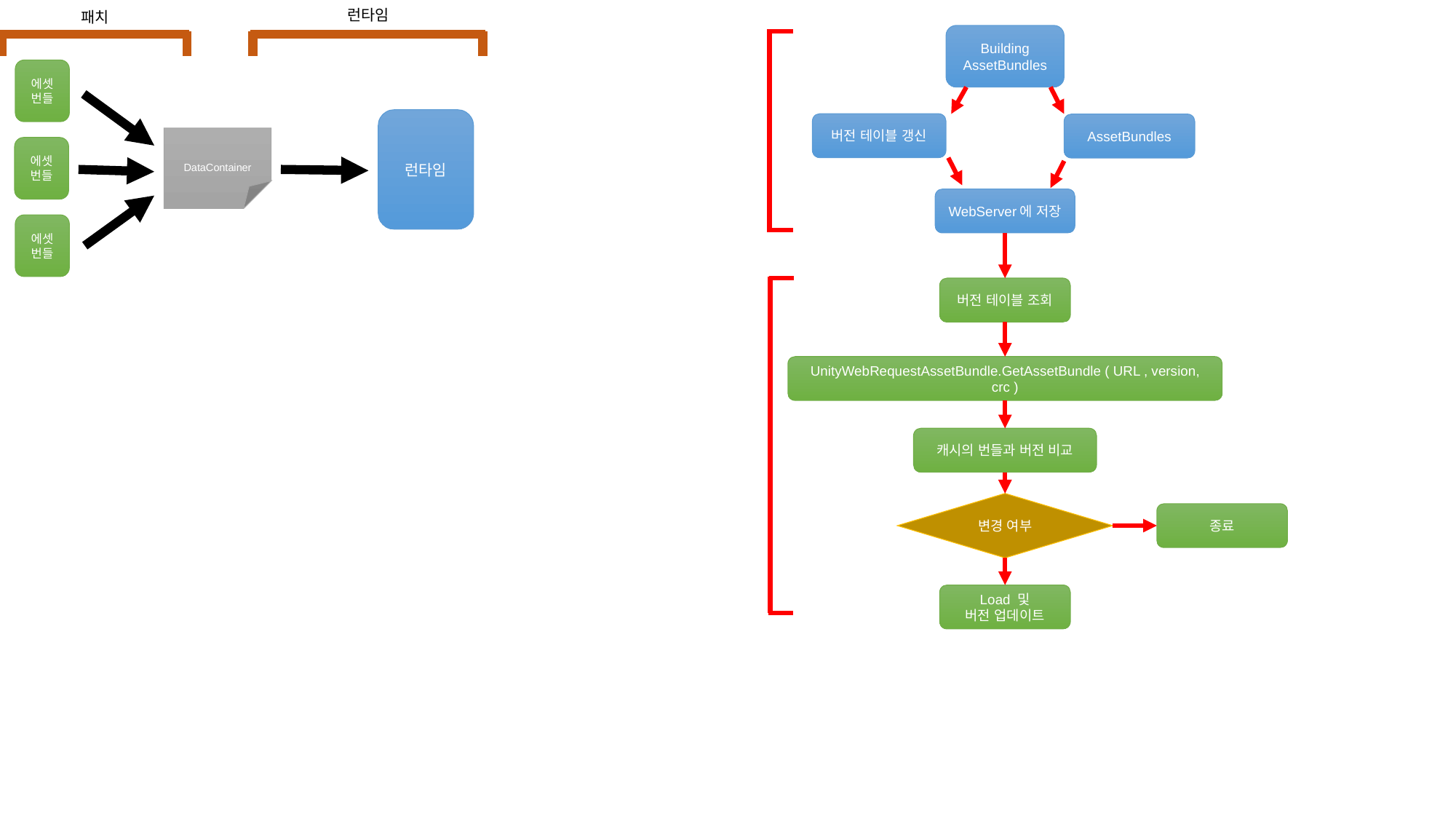

런타임
패치
에셋 번들
런타임

DataContainer
에셋 번들
에셋 번들
Building
AssetBundles
버전 테이블 갱신
AssetBundles
WebServer에 저장
버전 테이블 조회
UnityWebRequestAssetBundle.GetAssetBundle ( URL , version, crc )
캐시의 번들과 버전 비교
변경 여부
종료
Load 및
버전 업데이트